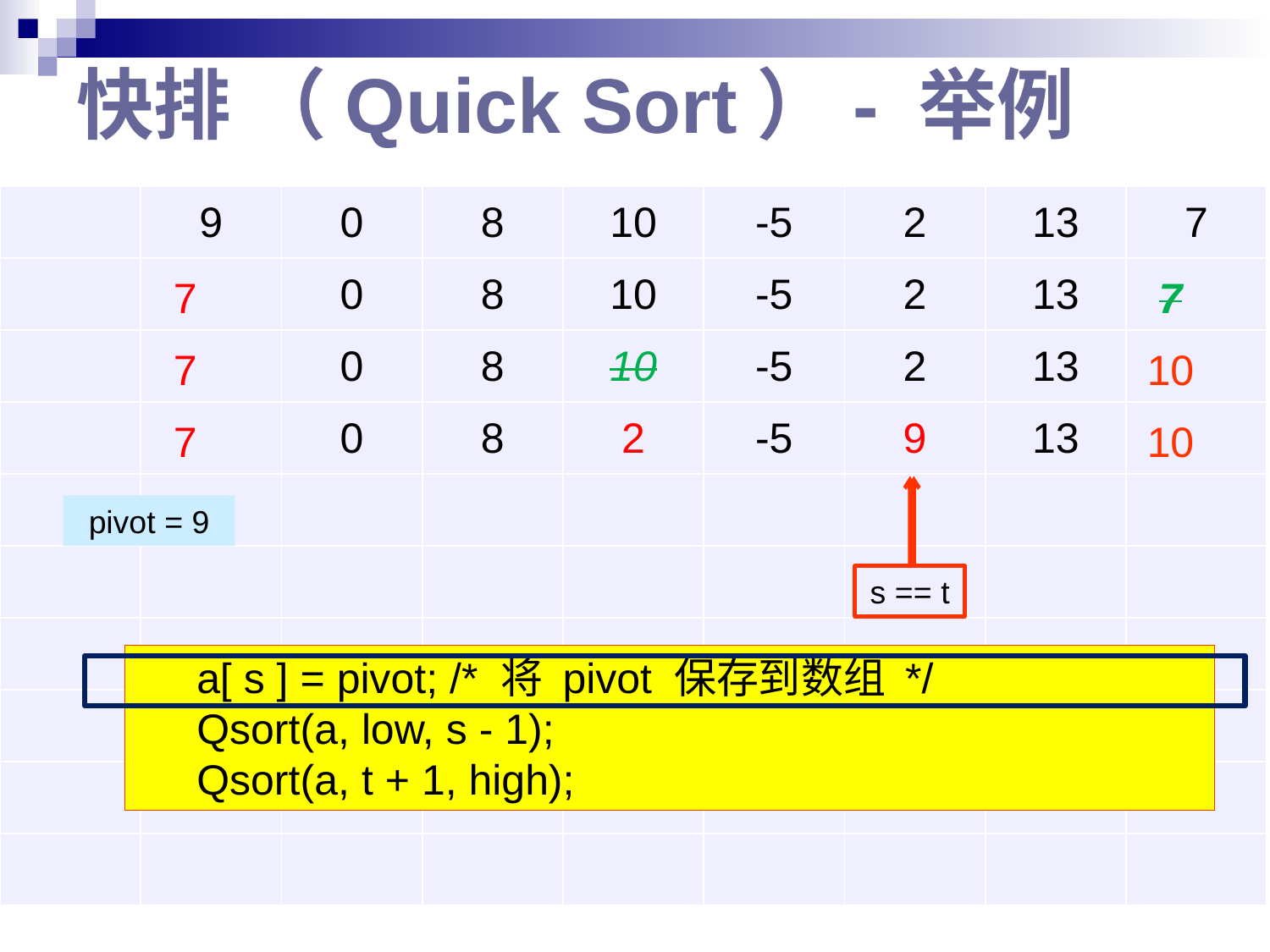

# 快排 （Quick Sort）- 举例
|  | 9 | 0 | 8 | 10 | -5 | 2 | 13 | 7 |
| --- | --- | --- | --- | --- | --- | --- | --- | --- |
|  | 7 | 0 | 8 | 10 | -5 | 2 | 13 | 7 |
|  | 7 | 0 | 8 | 10 | -5 | 2 | 13 | 10 |
|  | 7 | 0 | 8 | 2 | -5 | 9 | 13 | 10 |
|  |  |  |  |  |  |  |  |  |
|  |  |  |  |  |  |  |  |  |
|  |  |  |  |  |  |  |  |  |
|  |  |  |  |  |  |  |  |  |
|  |  |  |  |  |  |  |  |  |
|  |  |  |  |  |  |  |  |  |
pivot = 9
s == t
     a[ s ] = pivot; /* 将 pivot 保存到数组 */
     Qsort(a, low, s - 1);
     Qsort(a, t + 1, high);